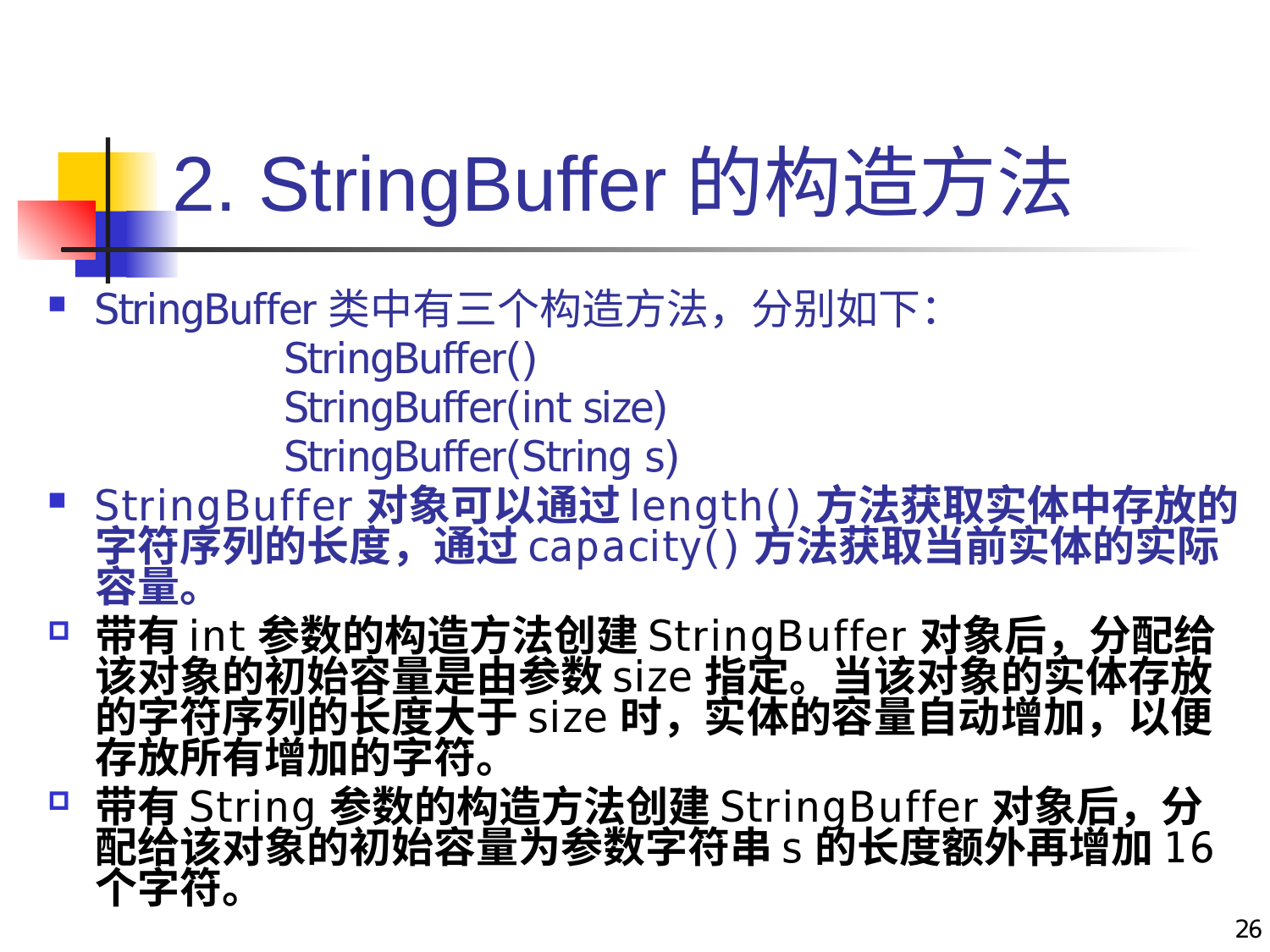

# 2. StringBuffer的构造方法
StringBuffer类中有三个构造方法，分别如下：
StringBuffer()
StringBuffer(int size)
StringBuffer(String s)
StringBuffer对象可以通过length()方法获取实体中存放的字符序列的长度，通过capacity()方法获取当前实体的实际容量。
带有int参数的构造方法创建StringBuffer对象后，分配给该对象的初始容量是由参数size指定。当该对象的实体存放的字符序列的长度大于size时，实体的容量自动增加，以便存放所有增加的字符。
带有String参数的构造方法创建StringBuffer对象后，分配给该对象的初始容量为参数字符串s的长度额外再增加16个字符。
26